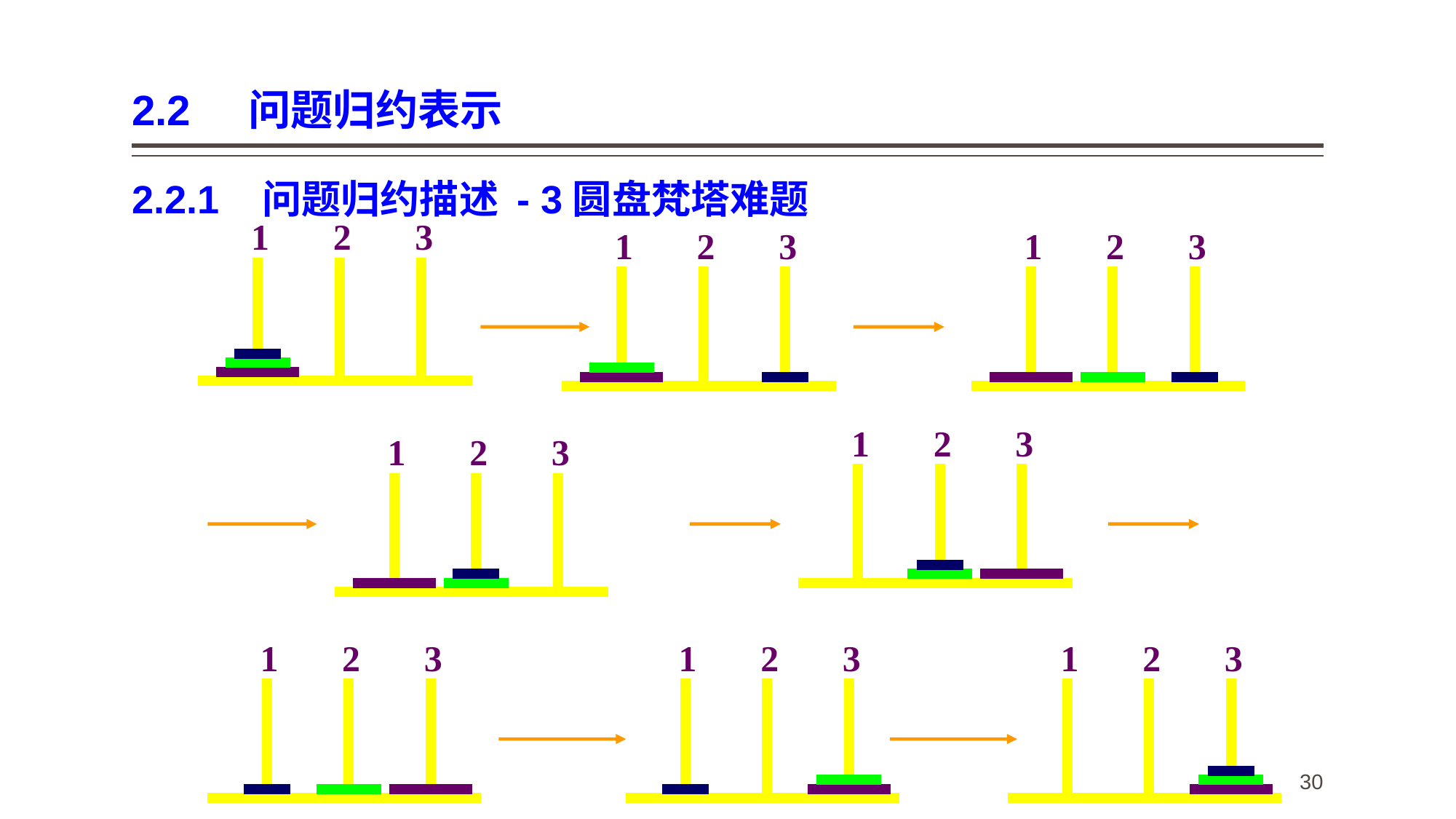

# 2.2    问题归约表示
2.2.1   问题归约描述 - 3圆盘梵塔难题
1       2       3

1       2       3

1       2       3

1       2       3

1       2       3

1       2       3

1       2       3

1       2       3

30